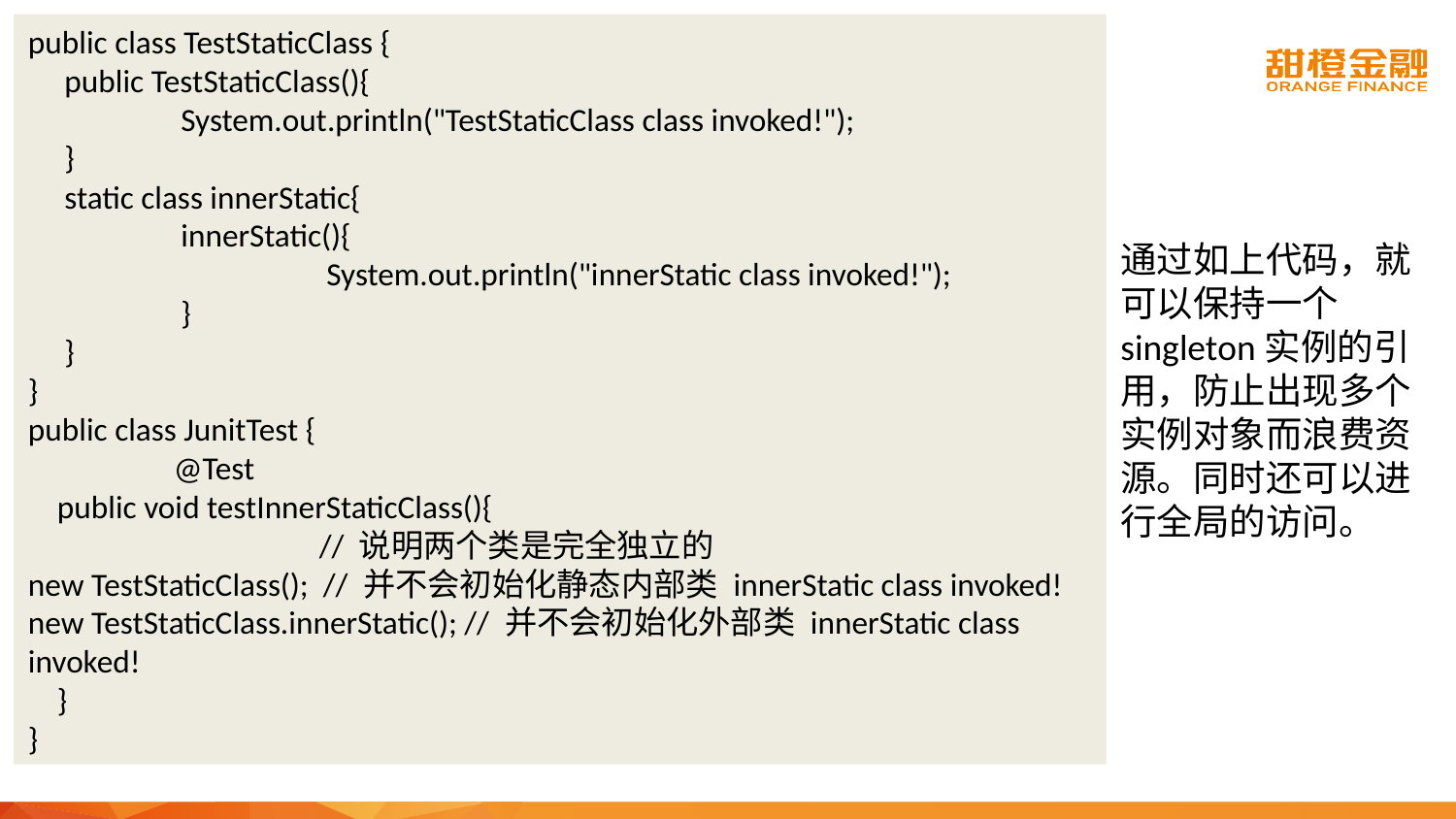

public class TestStaticClass {
     public TestStaticClass(){
    	 System.out.println("TestStaticClass class invoked!");
     }
     static class innerStatic{
    	 innerStatic(){
    		 System.out.println("innerStatic class invoked!");
    	 }
     }
}
public class JunitTest {
	@Test
    public void testInnerStaticClass(){
		// 说明两个类是完全独立的
new TestStaticClass();  // 并不会初始化静态内部类 innerStatic class invoked!
new TestStaticClass.innerStatic(); // 并不会初始化外部类 innerStatic class invoked!
    }
}
通过如上代码，就可以保持一个singleton实例的引用，防止出现多个实例对象而浪费资源。同时还可以进行全局的访问。